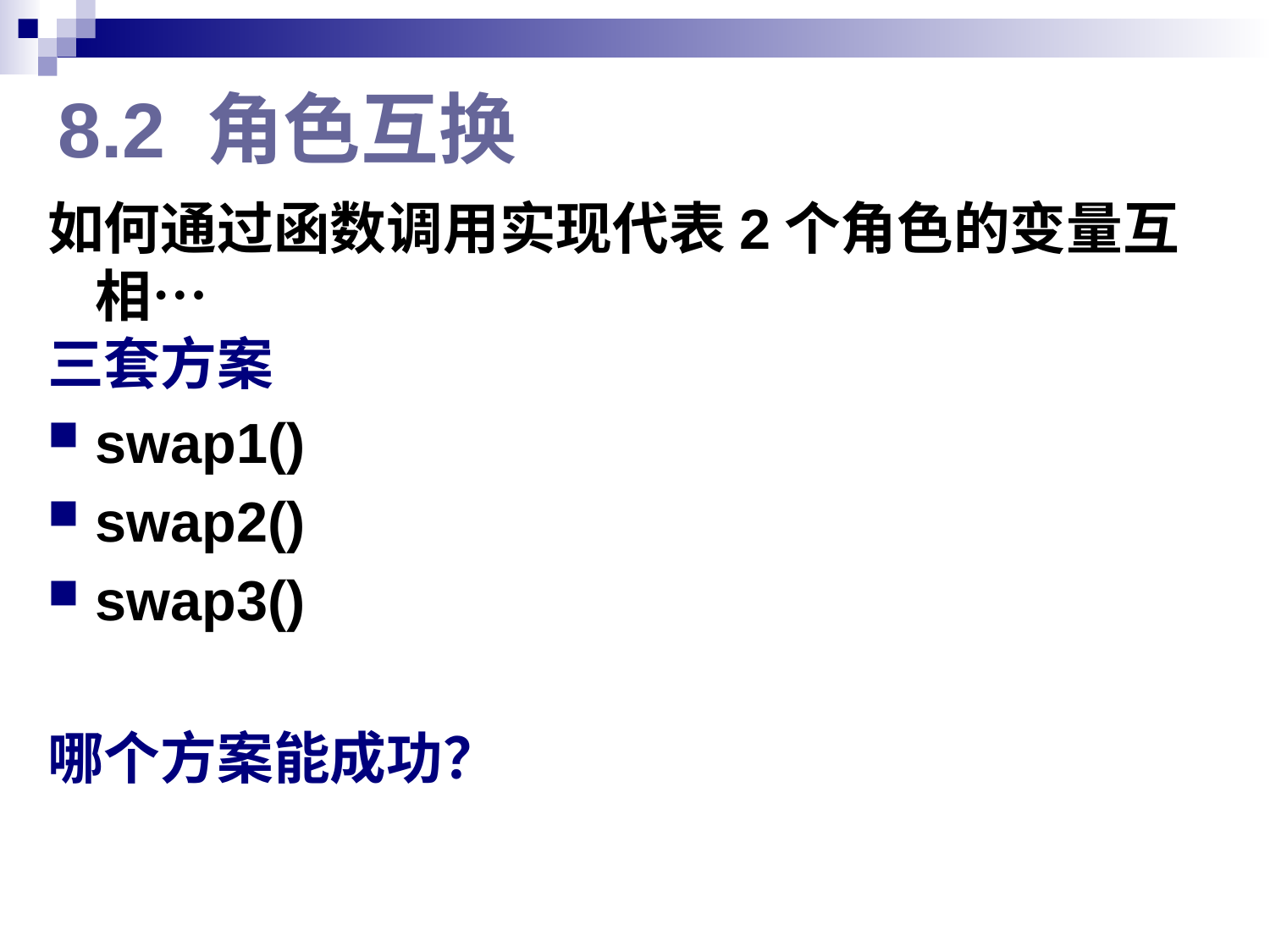

# 8.2 角色互换
如何通过函数调用实现代表2个角色的变量互相…
三套方案
swap1()
swap2()
swap3()

哪个方案能成功？